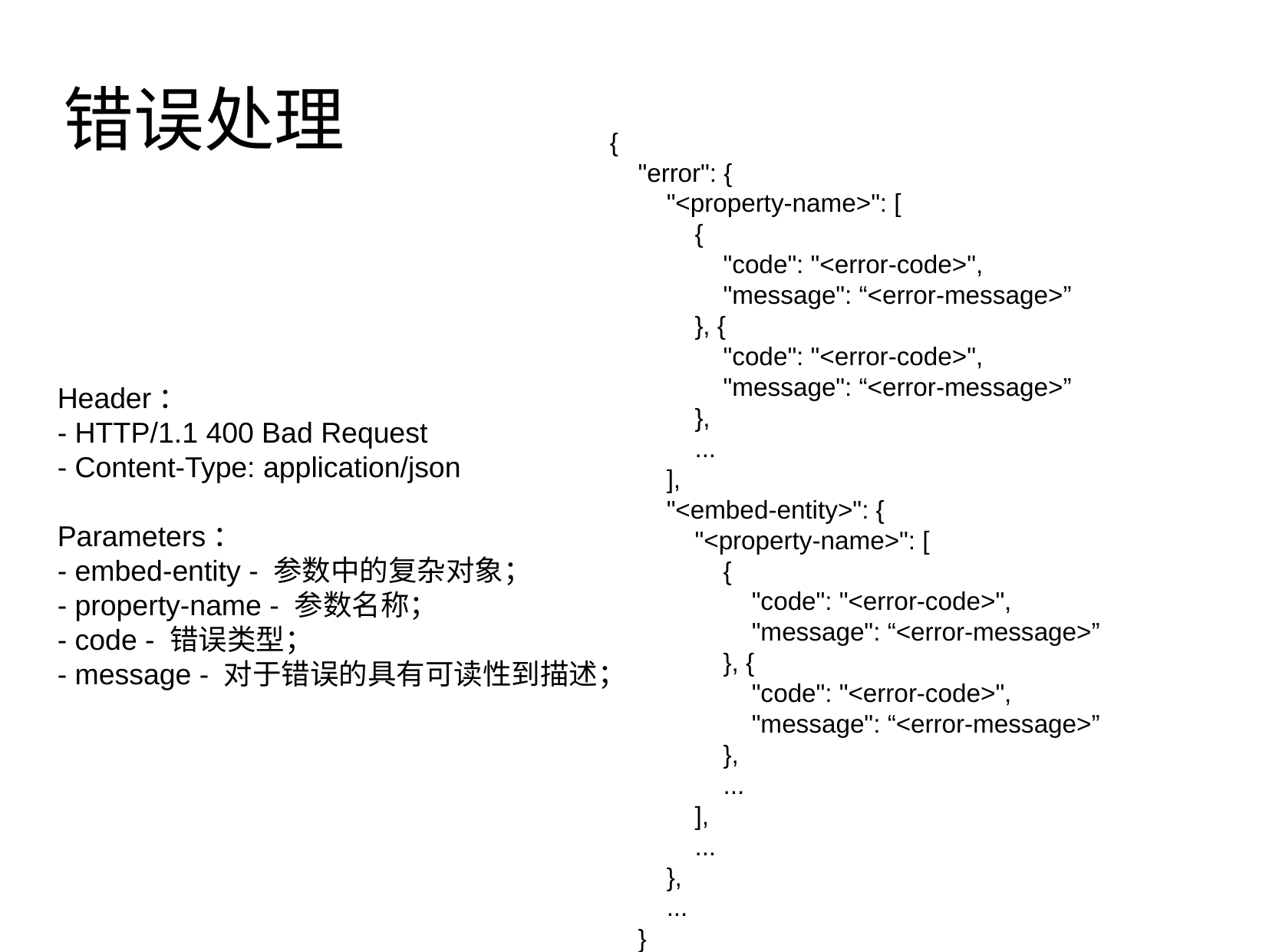

错误处理
{
    "error": {
        "<property-name>": [
            {
                "code": "<error-code>",
                "message": “<error-message>”
            }, {
                "code": "<error-code>",
                "message": “<error-message>”
            },
            ...
        ],
        "<embed-entity>": {
            "<property-name>": [
                {
                    "code": "<error-code>",
                    "message": “<error-message>”
                }, {
                    "code": "<error-code>",
                    "message": “<error-message>”
                },
                ...
            ],
            ...
        },
        ...
    }
}
Header：
- HTTP/1.1 400 Bad Request
- Content-Type: application/json

Parameters：
- embed-entity - 参数中的复杂对象；
- property-name - 参数名称；
- code - 错误类型；
- message - 对于错误的具有可读性到描述；